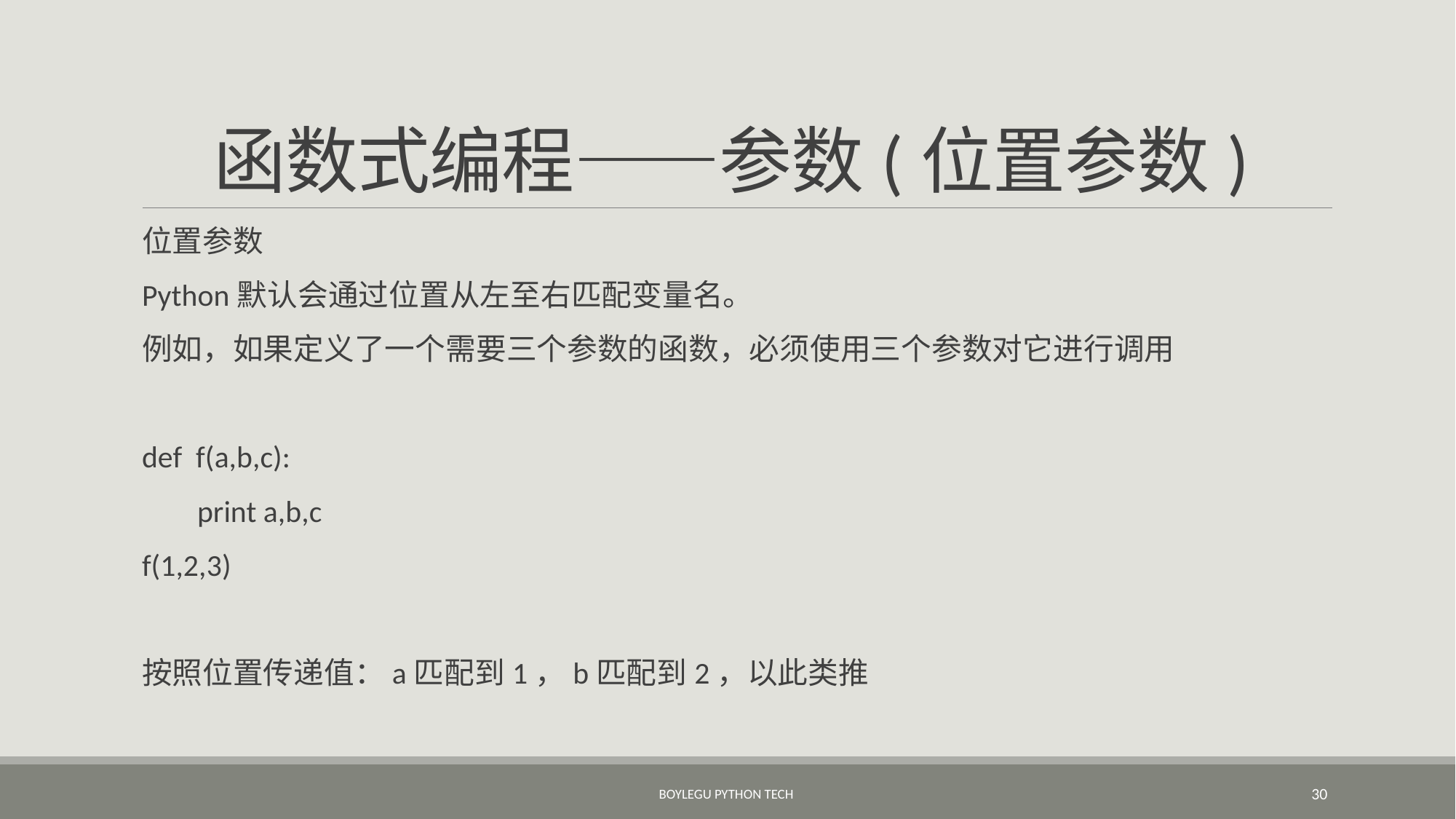

# 函数式编程——参数(位置参数)
位置参数
Python默认会通过位置从左至右匹配变量名。
例如，如果定义了一个需要三个参数的函数，必须使用三个参数对它进行调用

def  f(a,b,c):
        print a,b,c
f(1,2,3)

按照位置传递值：a匹配到1，b匹配到2，以此类推
BoyleGu Python Tech
30